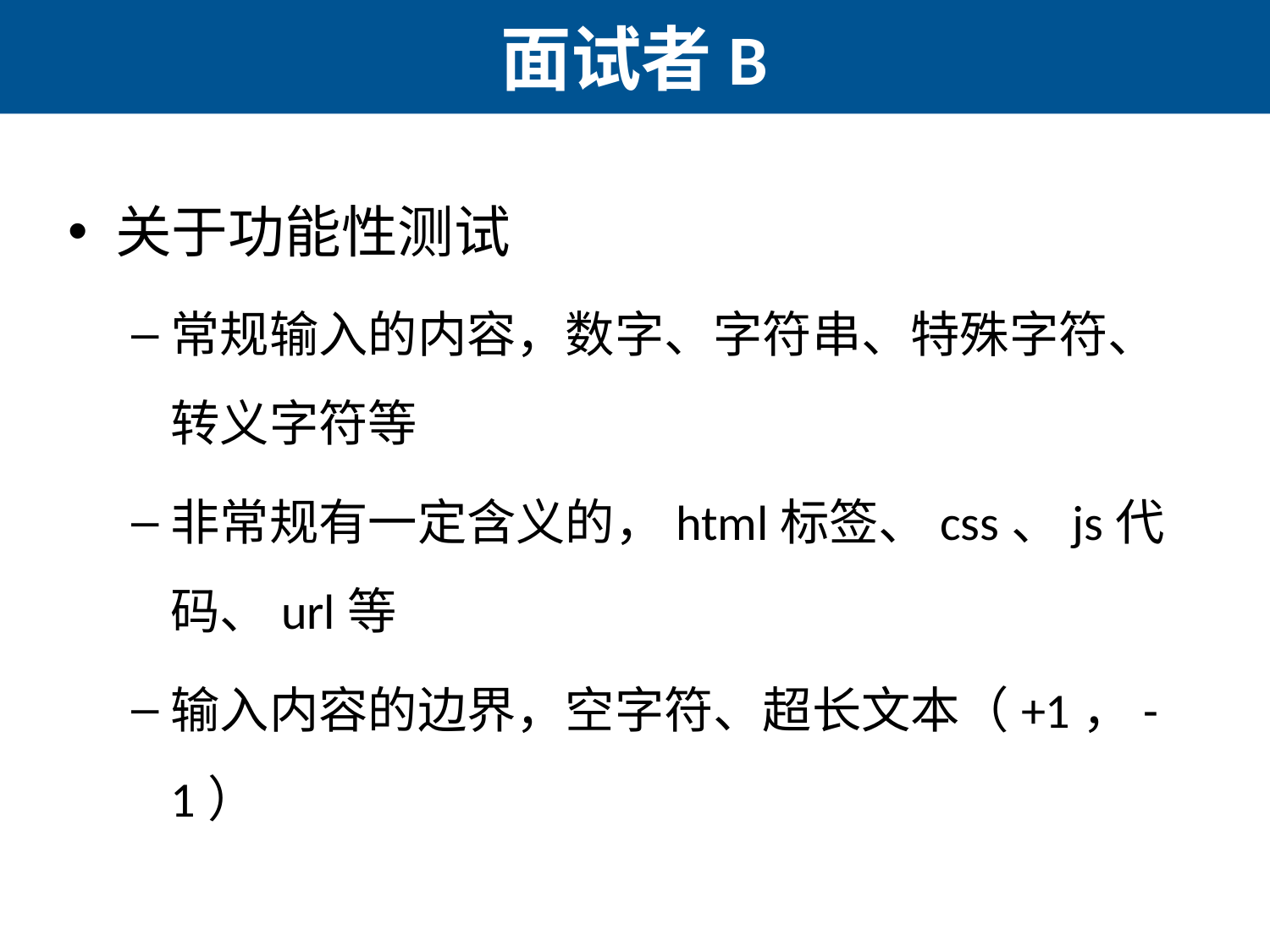

# 面试者B
关于功能性测试
常规输入的内容，数字、字符串、特殊字符、转义字符等
非常规有一定含义的，html标签、css、js代码、url等
输入内容的边界，空字符、超长文本（+1，-1）